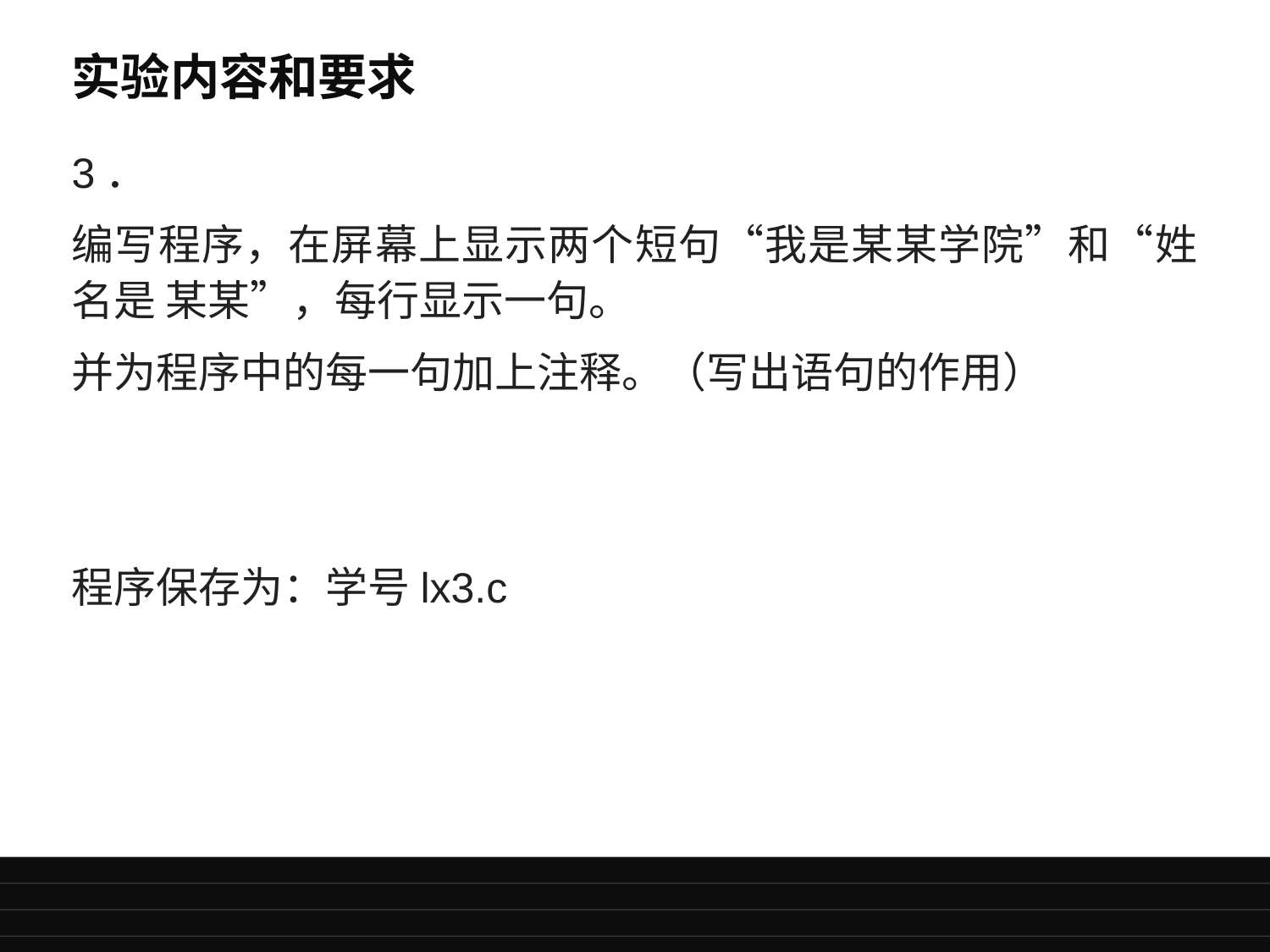

# 实验内容和要求
3．
编写程序，在屏幕上显示两个短句“我是某某学院”和“姓名是 某某”，每行显示一句。
并为程序中的每一句加上注释。（写出语句的作用）

程序保存为：学号lx3.c